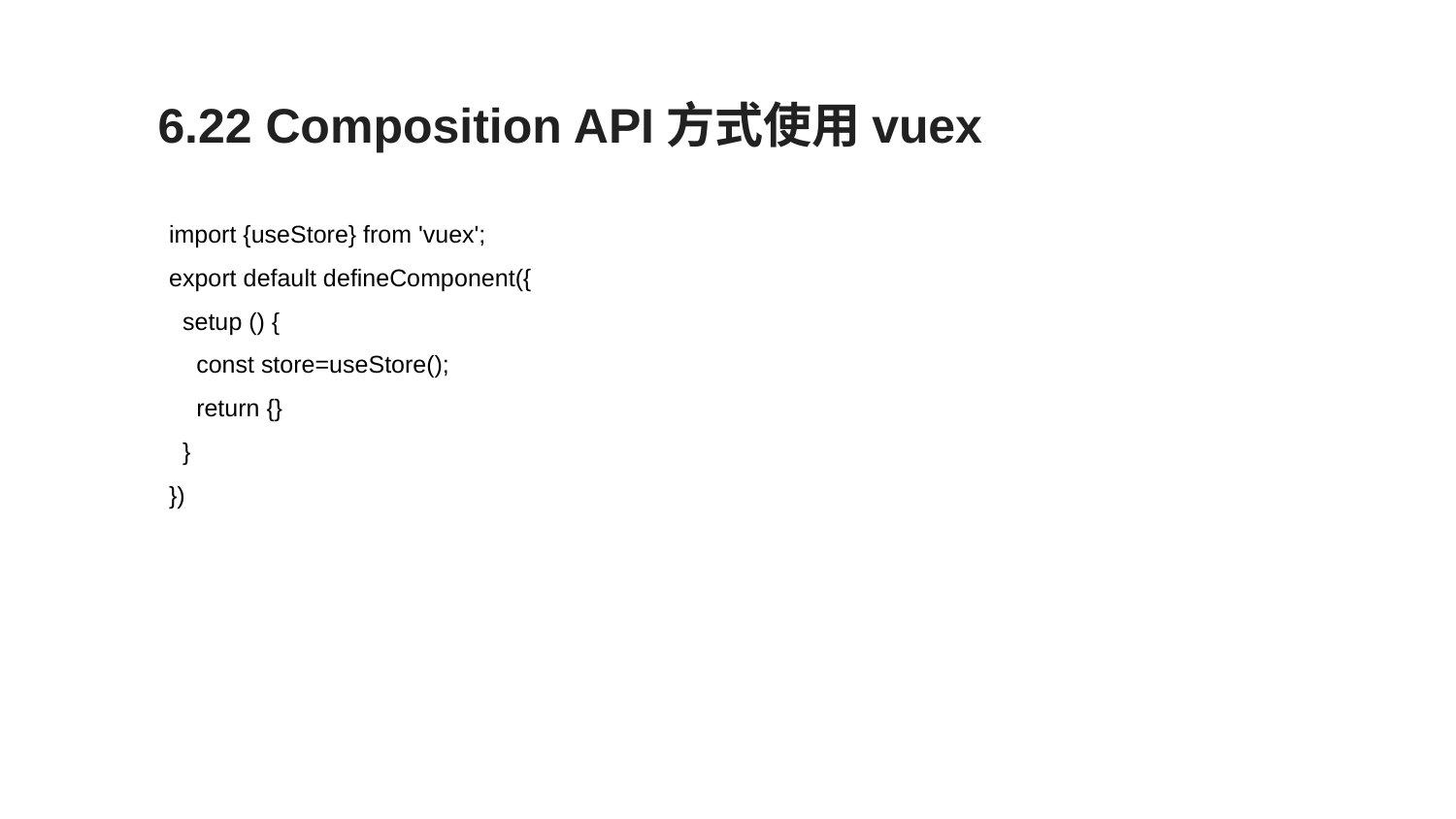

6.22 Composition API方式使用vuex
import {useStore} from 'vuex';
export default defineComponent({
  setup () {
    const store=useStore();
    return {}
  }
})